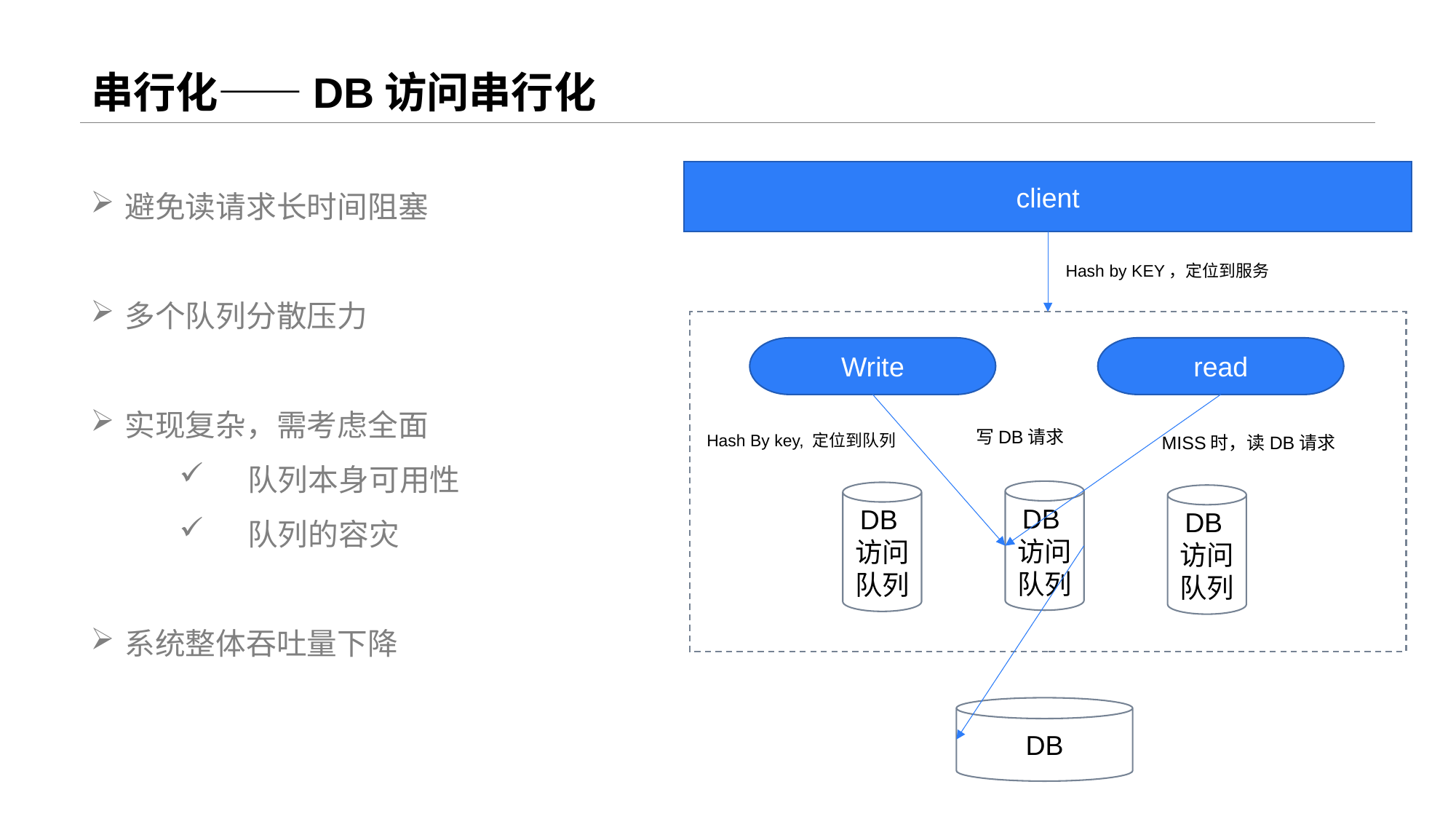

# 串行化——DB访问串行化
client
避免读请求长时间阻塞

多个队列分散压力

实现复杂，需考虑全面
队列本身可用性
队列的容灾

系统整体吞吐量下降

Hash by KEY，定位到服务

Write
read
写DB请求
Hash By key, 定位到队列
MISS时，读DB请求
DB访问队列
DB访问队列
DB访问队列
DB